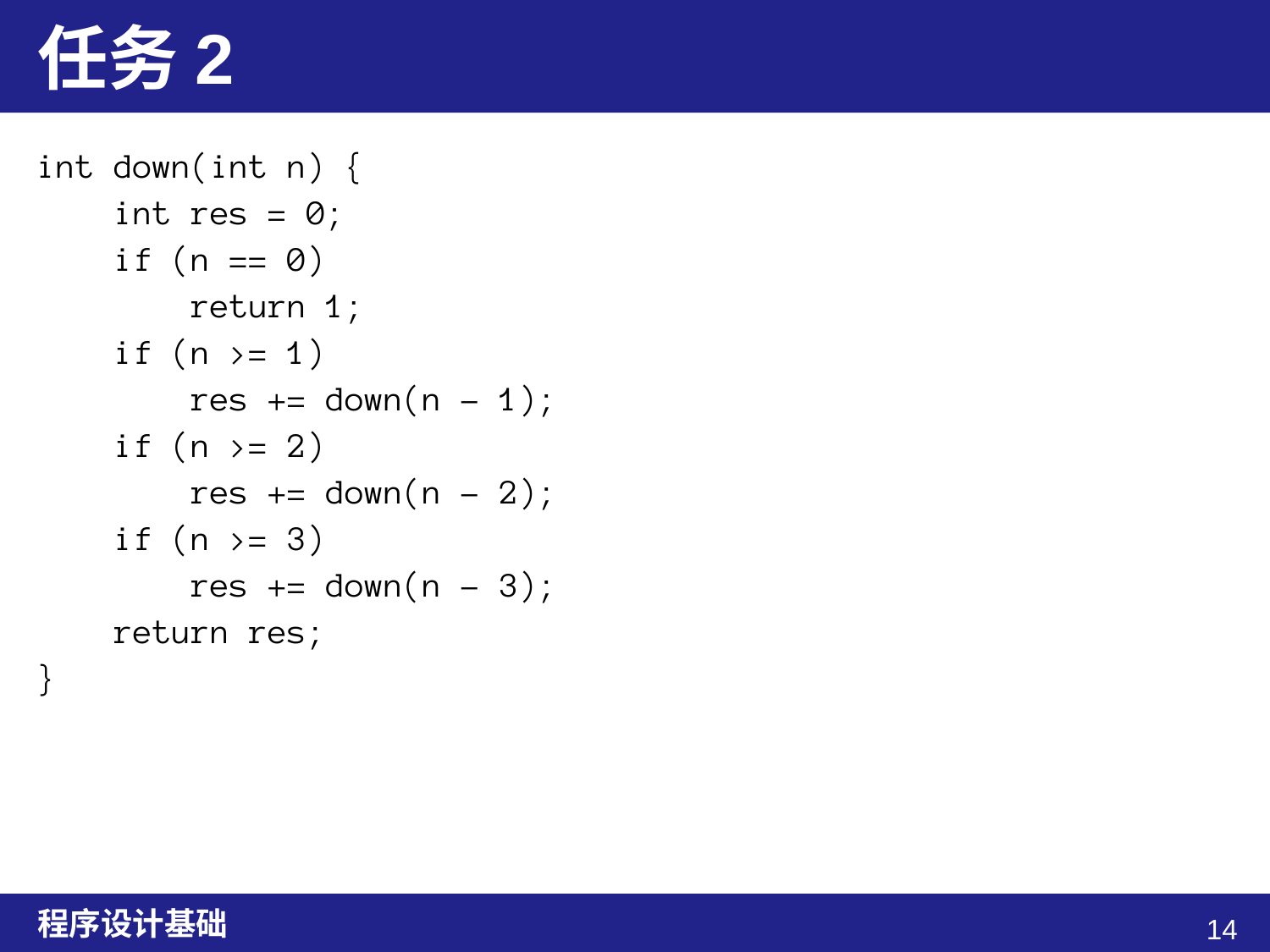

# 任务2
int down(int n) {
    int res = 0;
    if (n == 0)
        return 1;
    if (n >= 1)
        res += down(n - 1);
    if (n >= 2)
        res += down(n - 2);
    if (n >= 3)
        res += down(n - 3);
    return res;
}